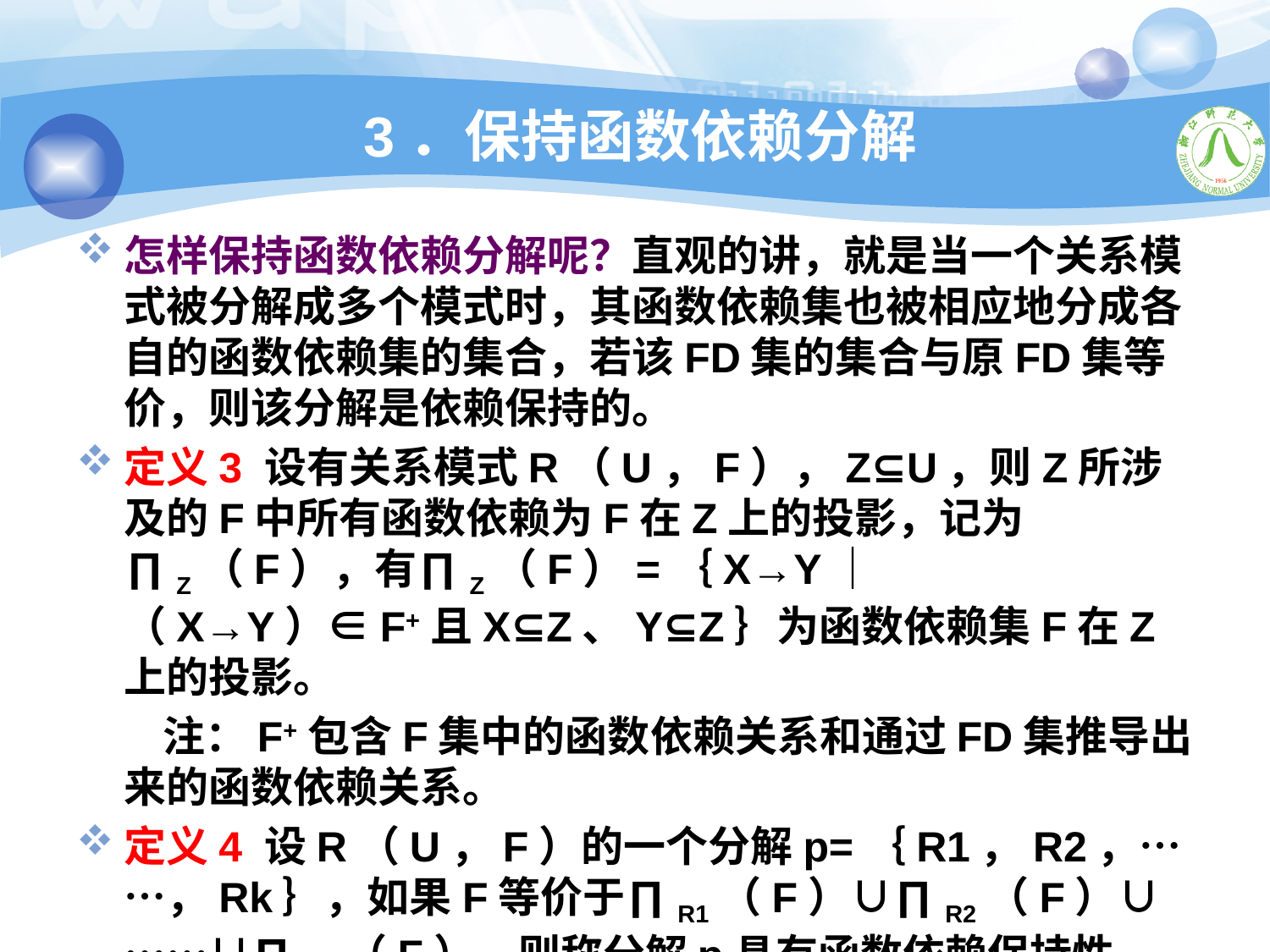

# 3．保持函数依赖分解
怎样保持函数依赖分解呢？直观的讲，就是当一个关系模式被分解成多个模式时，其函数依赖集也被相应地分成各自的函数依赖集的集合，若该FD集的集合与原FD集等价，则该分解是依赖保持的。
定义3 设有关系模式R（U，F），Z⊆U，则Z所涉及的F中所有函数依赖为F在Z上的投影，记为∏Z（F），有∏Z（F）=｛X→Y｜（X→Y）∈F+且X⊆Z、Y⊆Z｝为函数依赖集F在Z上的投影。
        注：F+包含F集中的函数依赖关系和通过FD集推导出来的函数依赖关系。
定义4 设R（U，F）的一个分解p=｛R1，R2，……，Rk｝，如果F等价于∏R1（F）∪∏R2（F）∪……∪∏Rk（F），则称分解p具有函数依赖保持性。